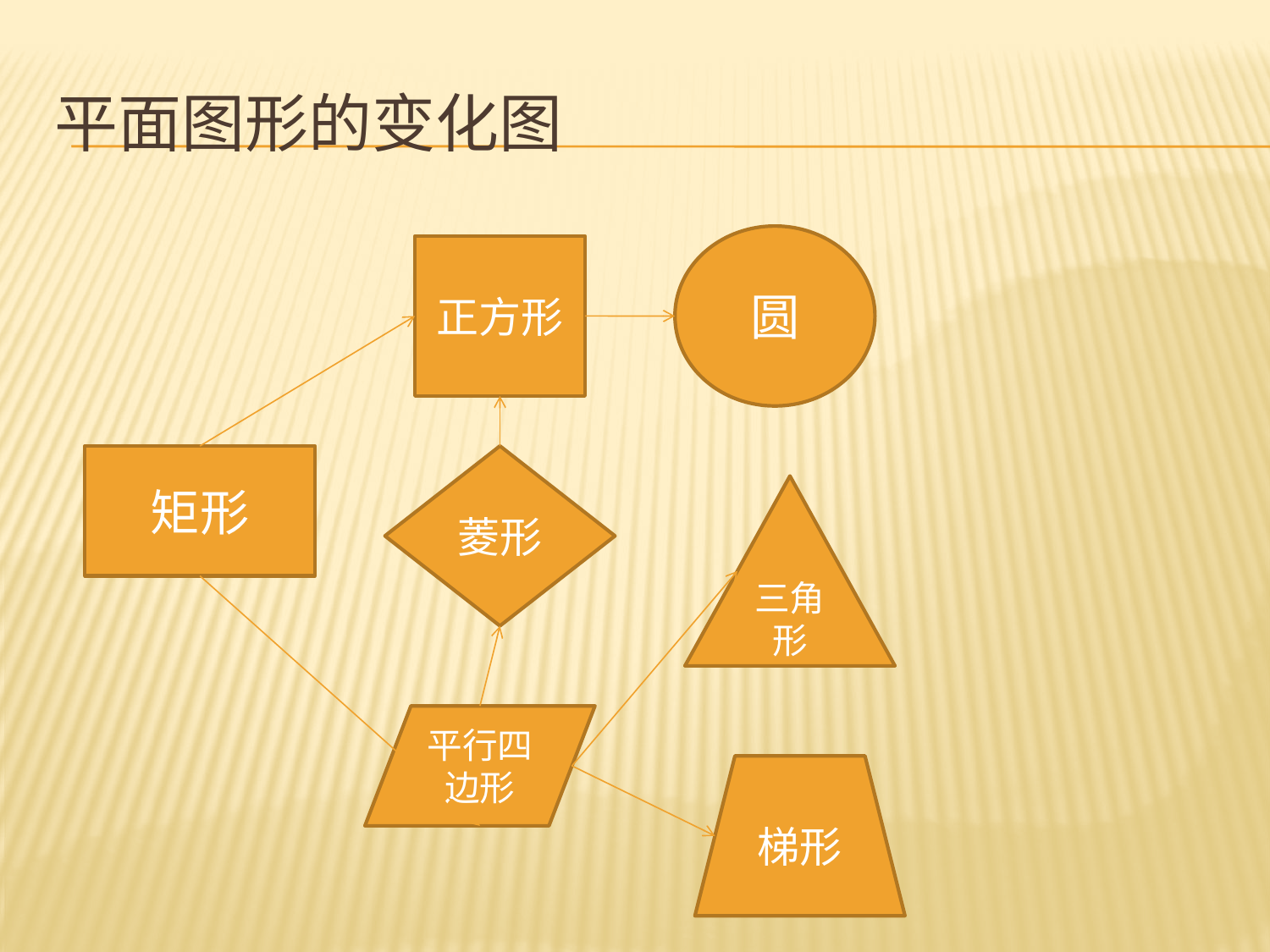

# 平面图形的变化图
圆
正方形
矩形
菱形
三角形
平行四边形
梯形